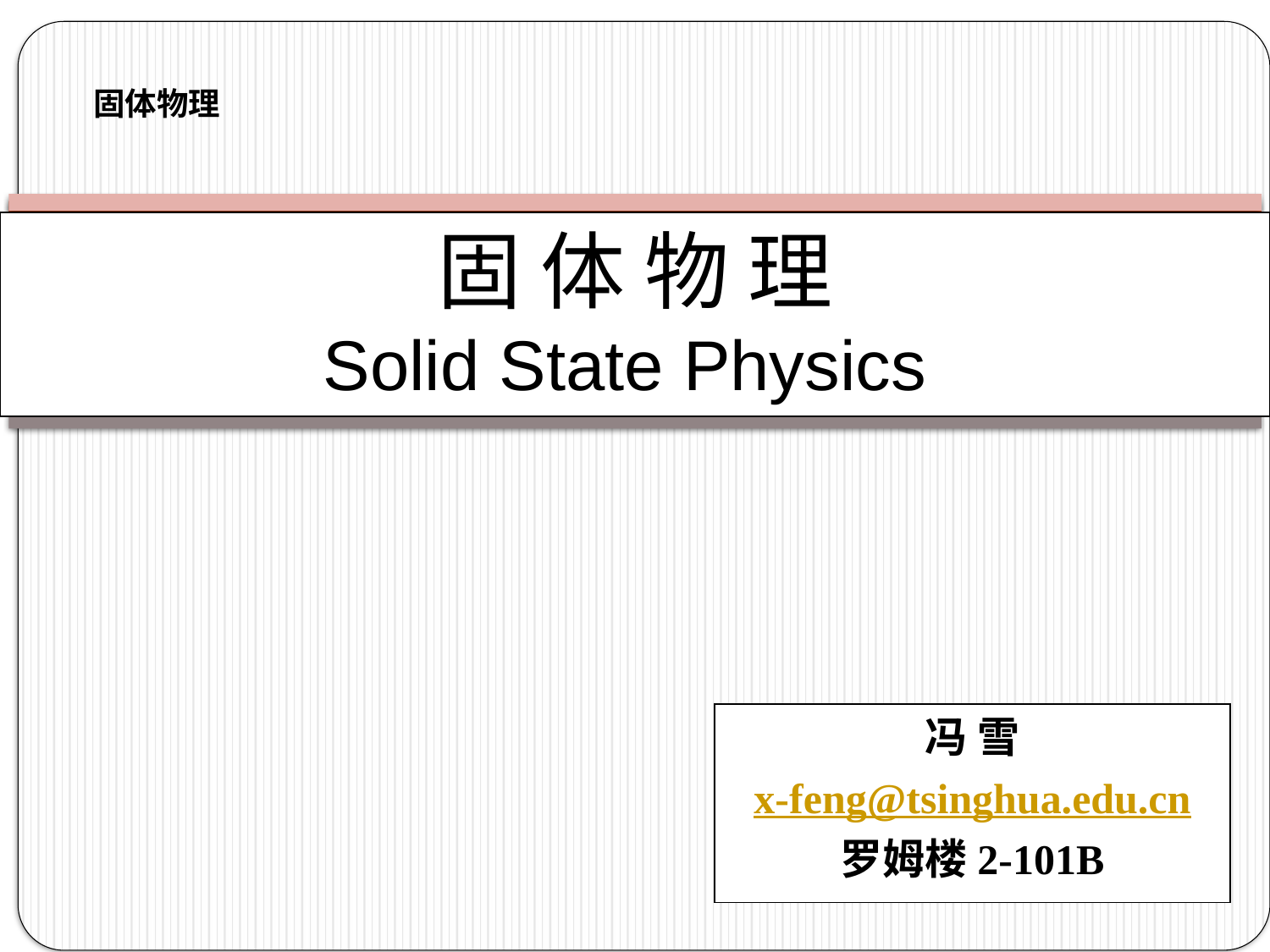

固体物理
# 固 体 物 理 Solid State Physics
冯 雪
x-feng@tsinghua.edu.cn
罗姆楼2-101B